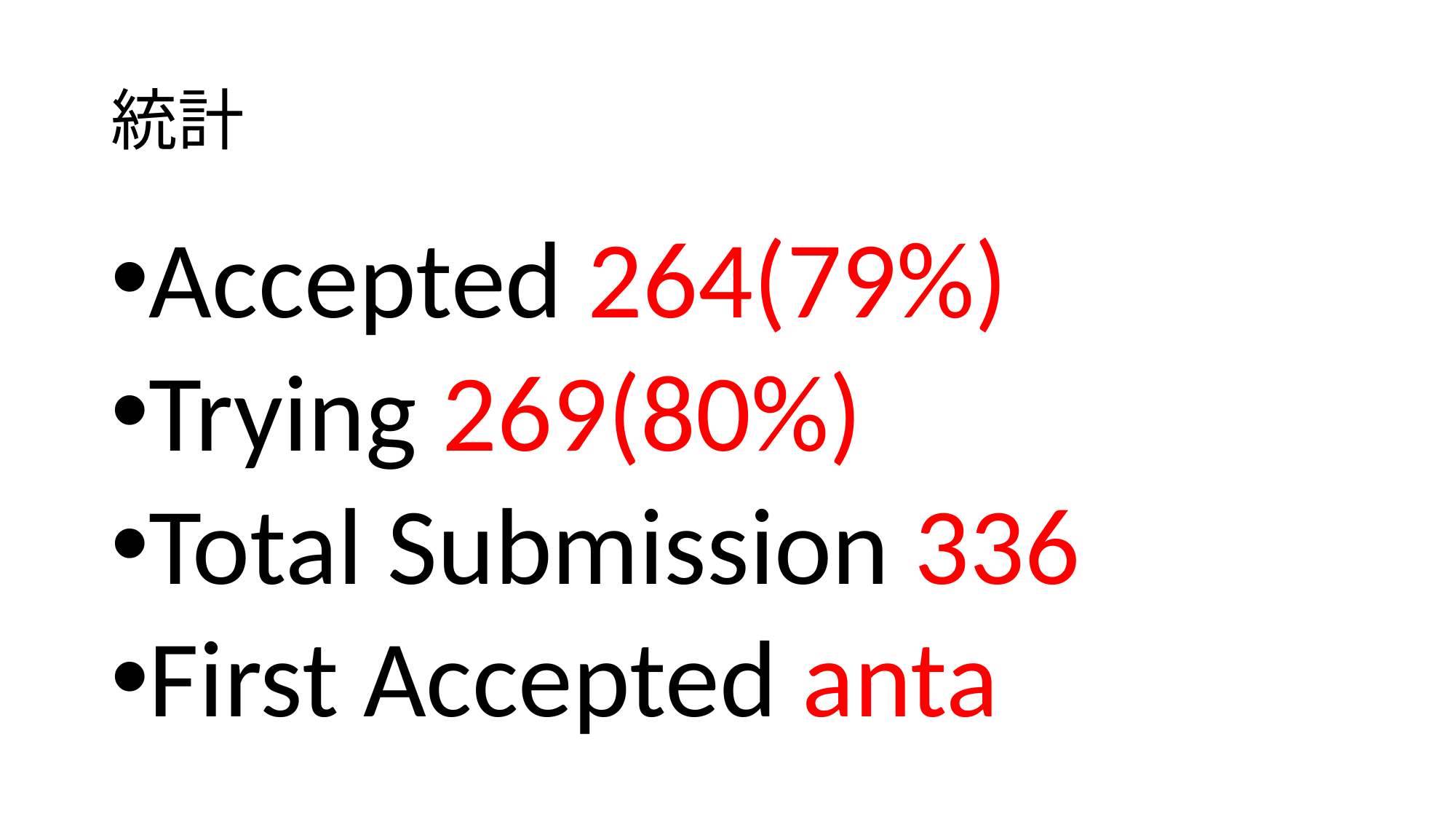

# 統計
Accepted 264(79%)
Trying 269(80%)
Total Submission 336
First Accepted anta